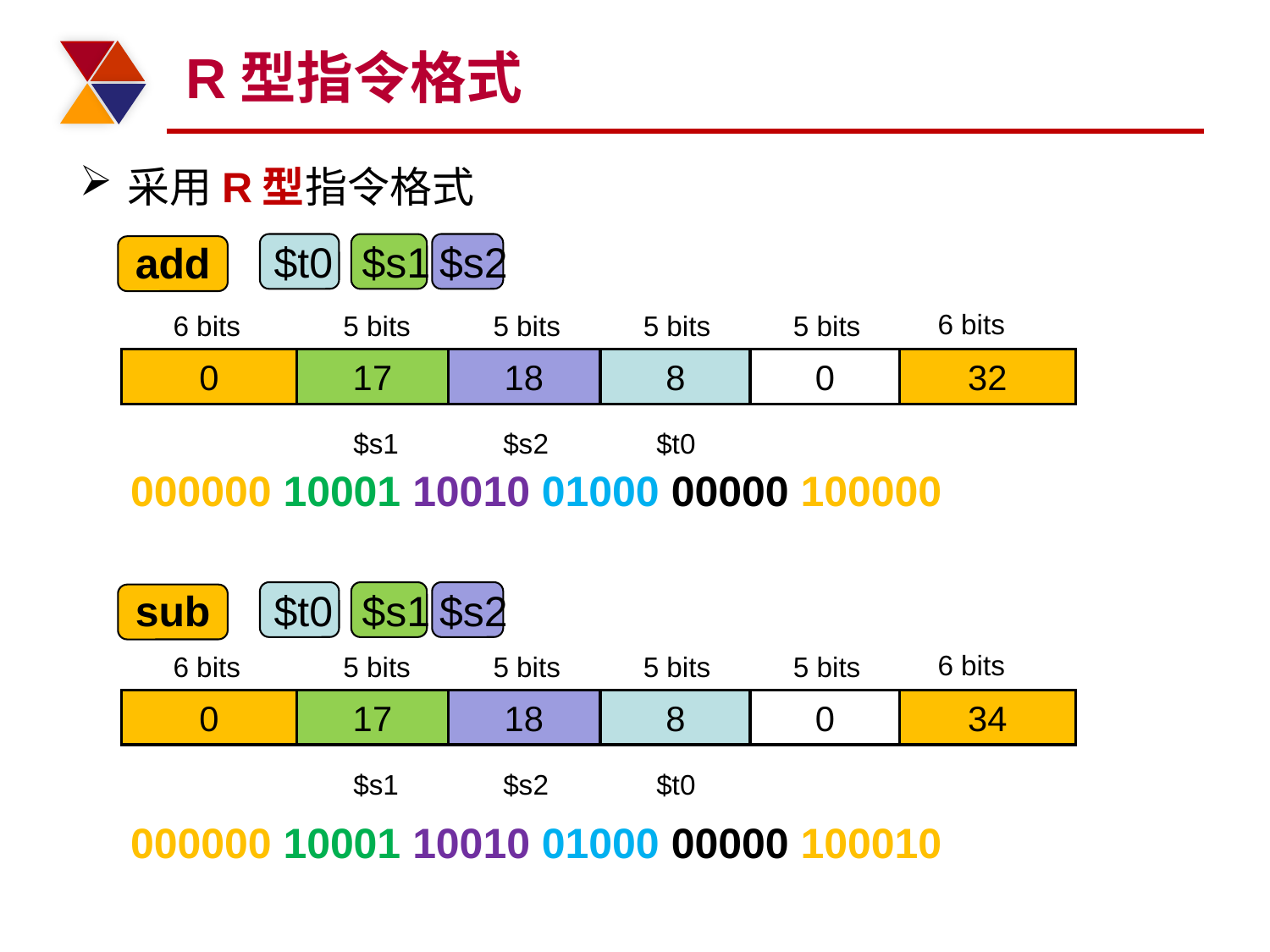

# R型指令格式
采用R型指令格式

$t0
$s1
$s2
add

6 bits
6 bits
5 bits
5 bits
5 bits
5 bits
0
32
8
0
17
18
$s1
$s2
$t0
000000 10001 10010 01000 00000 100000
$t0
$s1
$s2
sub

6 bits
6 bits
5 bits
5 bits
5 bits
5 bits
0
34
8
0
17
18
$s1
$s2
$t0
000000 10001 10010 01000 00000 100010